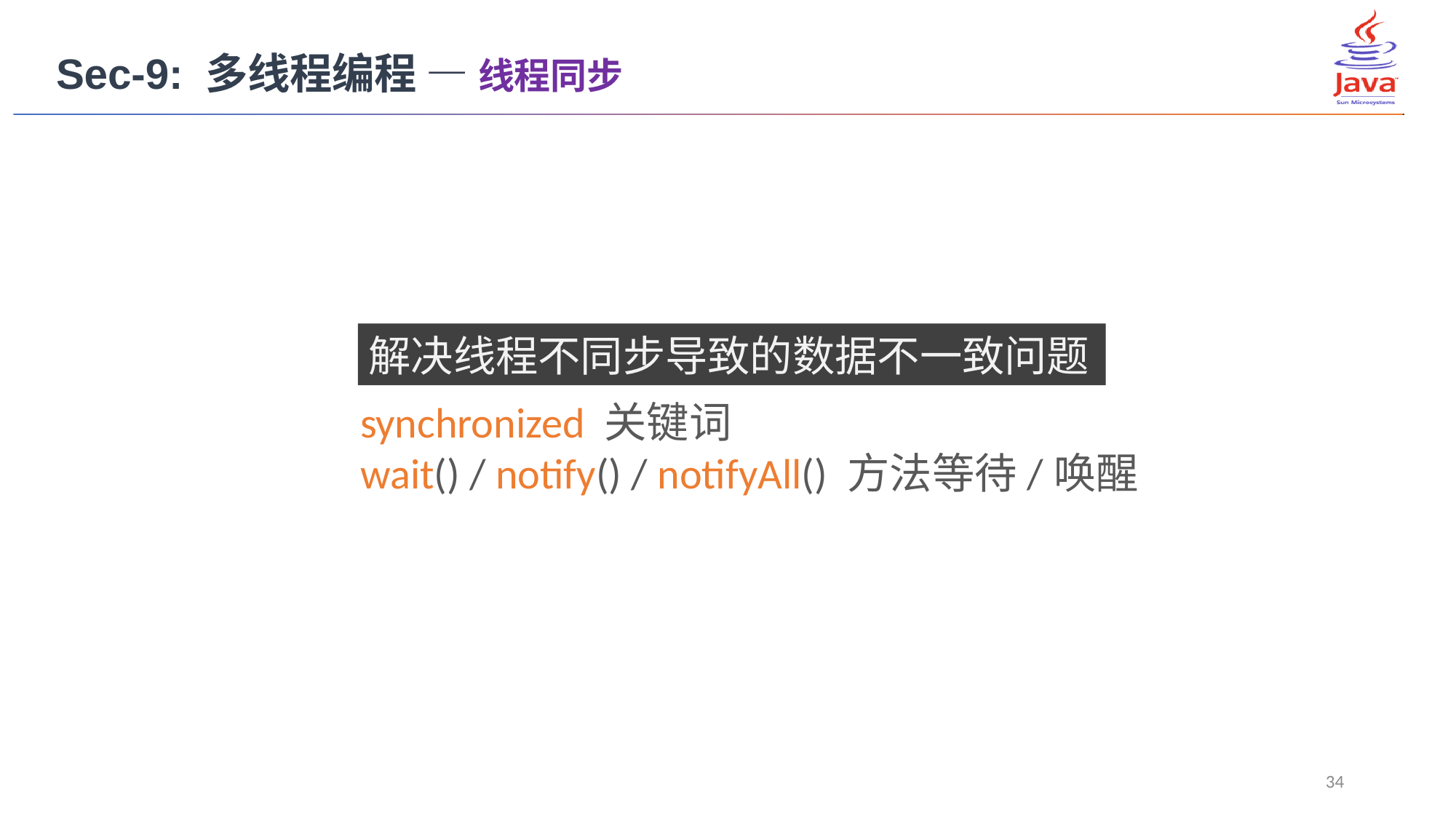

Sec-9: 多线程编程 — 线程同步
解决线程不同步导致的数据不一致问题
synchronized 关键词
wait() / notify() / notifyAll() 方法等待/唤醒
34